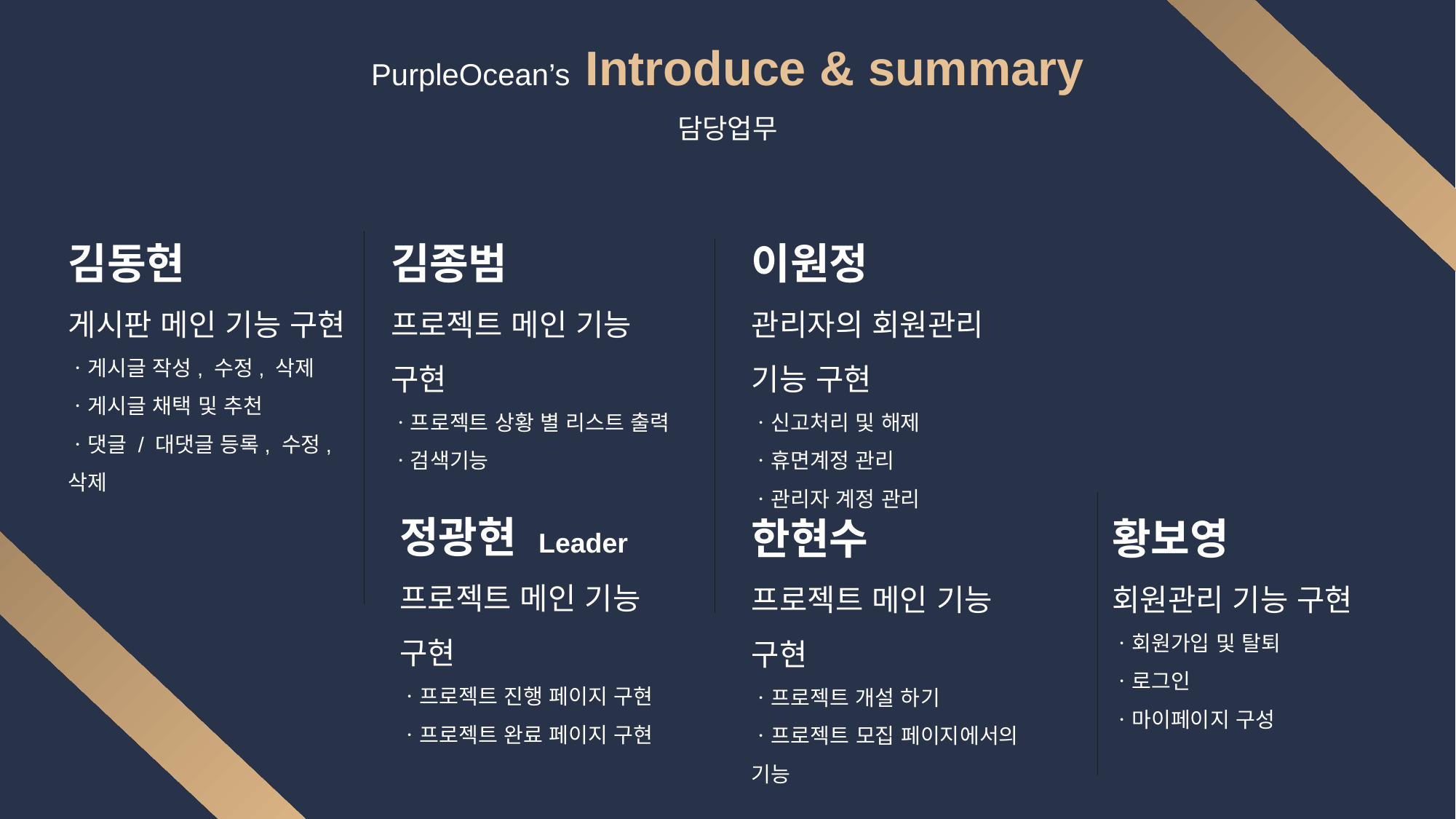

PurpleOcean’s  Introduce & summary
담당업무

김동현
게시판 메인 기능 구현
ㆍ게시글 작성, 수정, 삭제
ㆍ게시글 채택 및 추천
ㆍ댓글 / 대댓글 등록, 수정,삭제
김종범
프로젝트 메인 기능 구현
ㆍ프로젝트 상황 별 리스트 출력
ㆍ검색기능
이원정
관리자의 회원관리 기능 구현
ㆍ신고처리 및 해제
ㆍ휴면계정 관리
ㆍ관리자 계정 관리

정광현 Leader
프로젝트 메인 기능 구현
ㆍ프로젝트 진행 페이지 구현
ㆍ프로젝트 완료 페이지 구현

한현수
프로젝트 메인 기능 구현
ㆍ프로젝트 개설 하기
ㆍ프로젝트 모집 페이지에서의 기능
황보영
회원관리 기능 구현
ㆍ회원가입 및 탈퇴
ㆍ로그인
ㆍ마이페이지 구성